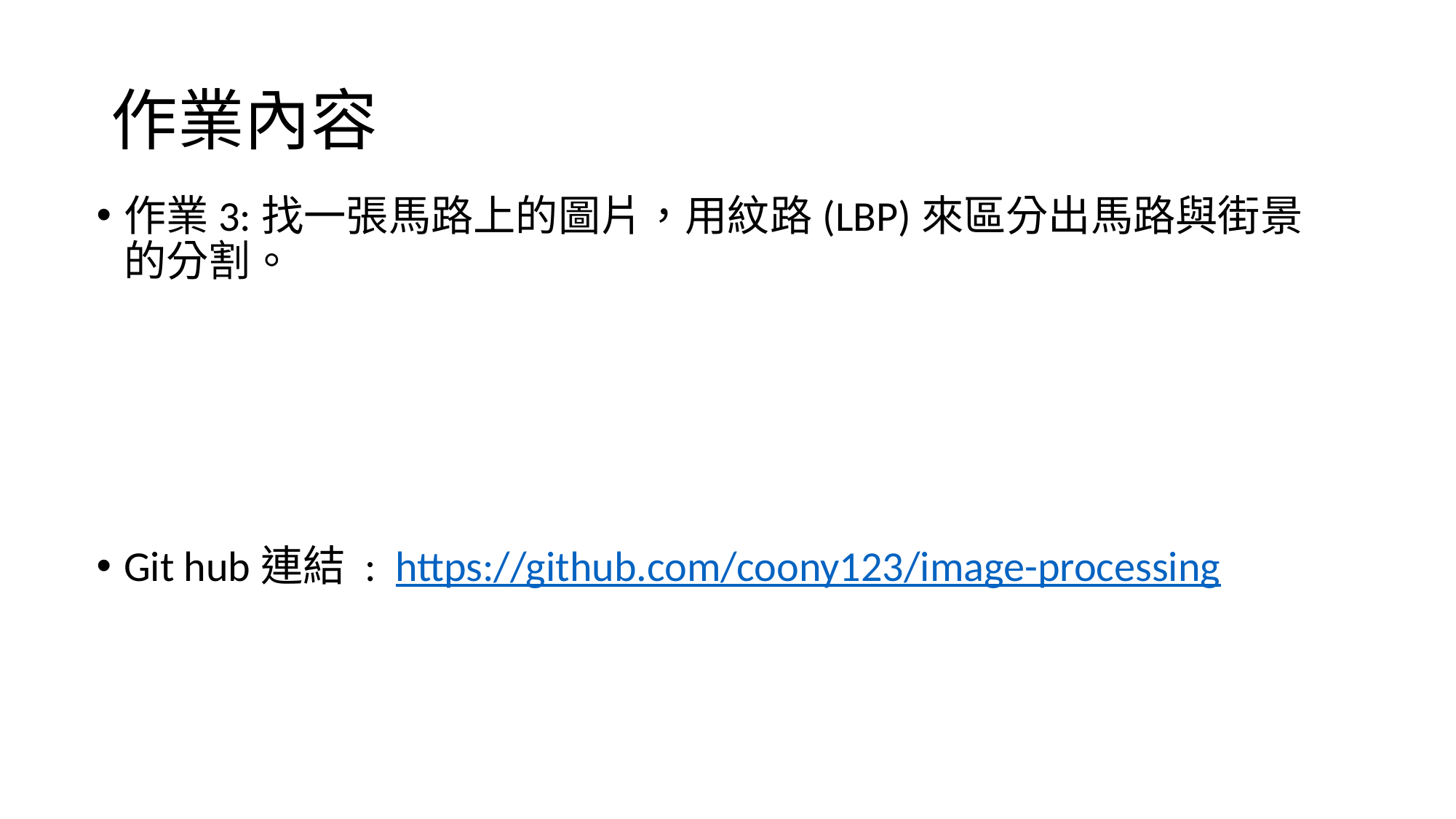

# 作業內容
作業3:找一張馬路上的圖片，用紋路(LBP)來區分出馬路與街景的分割。

Git hub連結 :  https://github.com/coony123/image-processing